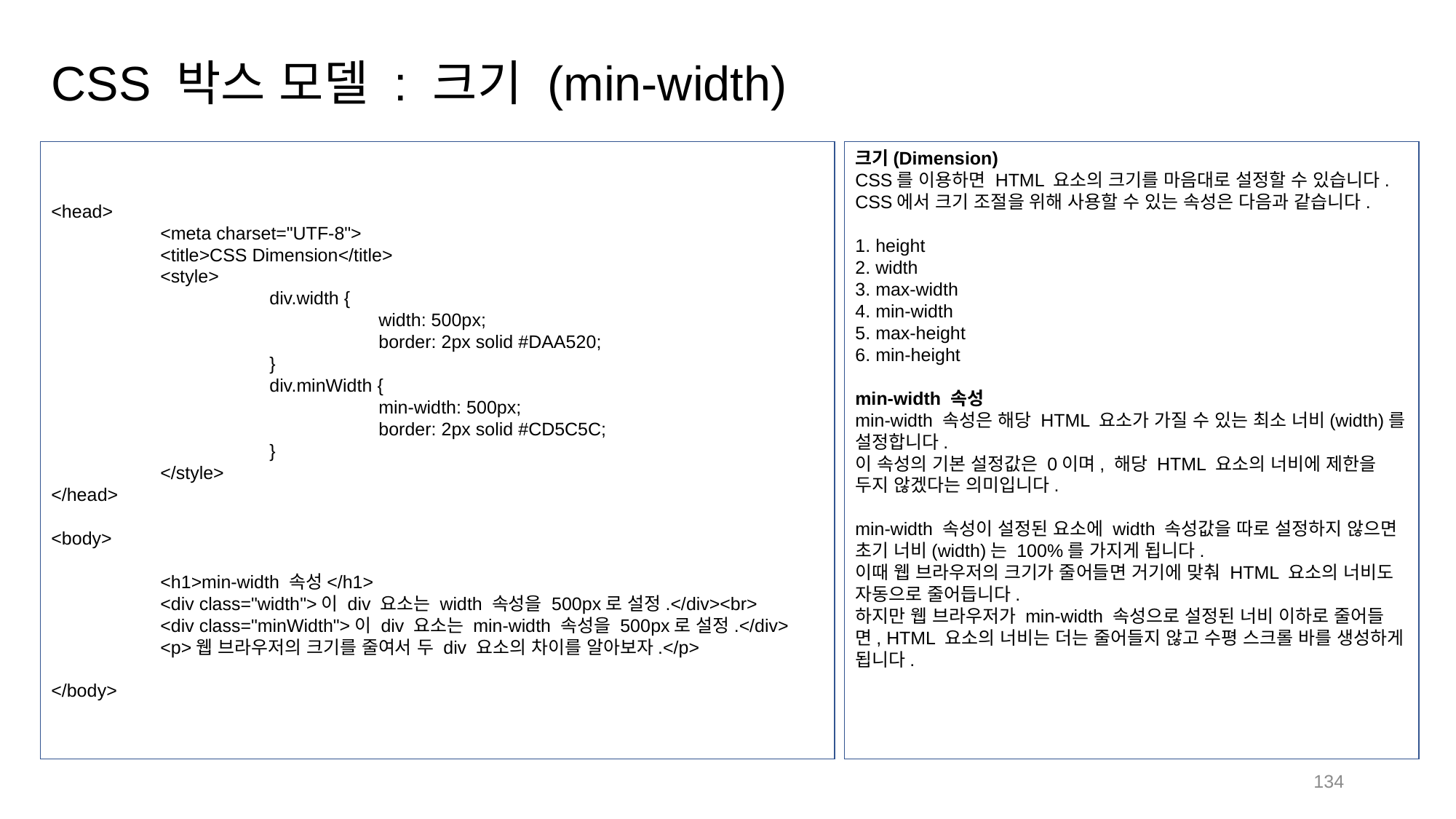

# CSS 박스 모델 : 크기 (min-width)
<head>
	<meta charset="UTF-8">
	<title>CSS Dimension</title>
	<style>
		div.width {
			width: 500px;
			border: 2px solid #DAA520;
		}
		div.minWidth {
			min-width: 500px;
			border: 2px solid #CD5C5C;
		}
	</style>
</head>

<body>

	<h1>min-width 속성</h1>
	<div class="width">이 div 요소는 width 속성을 500px로 설정.</div><br>
	<div class="minWidth">이 div 요소는 min-width 속성을 500px로 설정.</div>
	<p>웹 브라우저의 크기를 줄여서 두 div 요소의 차이를 알아보자.</p>

</body>
크기(Dimension)
CSS를 이용하면 HTML 요소의 크기를 마음대로 설정할 수 있습니다.
CSS에서 크기 조절을 위해 사용할 수 있는 속성은 다음과 같습니다.

1. height
2. width
3. max-width
4. min-width
5. max-height
6. min-height

min-width 속성
min-width 속성은 해당 HTML 요소가 가질 수 있는 최소 너비(width)를 설정합니다.
이 속성의 기본 설정값은 0이며, 해당 HTML 요소의 너비에 제한을 두지 않겠다는 의미입니다.

min-width 속성이 설정된 요소에 width 속성값을 따로 설정하지 않으면 초기 너비(width)는 100%를 가지게 됩니다.
이때 웹 브라우저의 크기가 줄어들면 거기에 맞춰 HTML 요소의 너비도 자동으로 줄어듭니다.
하지만 웹 브라우저가 min-width 속성으로 설정된 너비 이하로 줄어들면, HTML 요소의 너비는 더는 줄어들지 않고 수평 스크롤 바를 생성하게 됩니다.

134